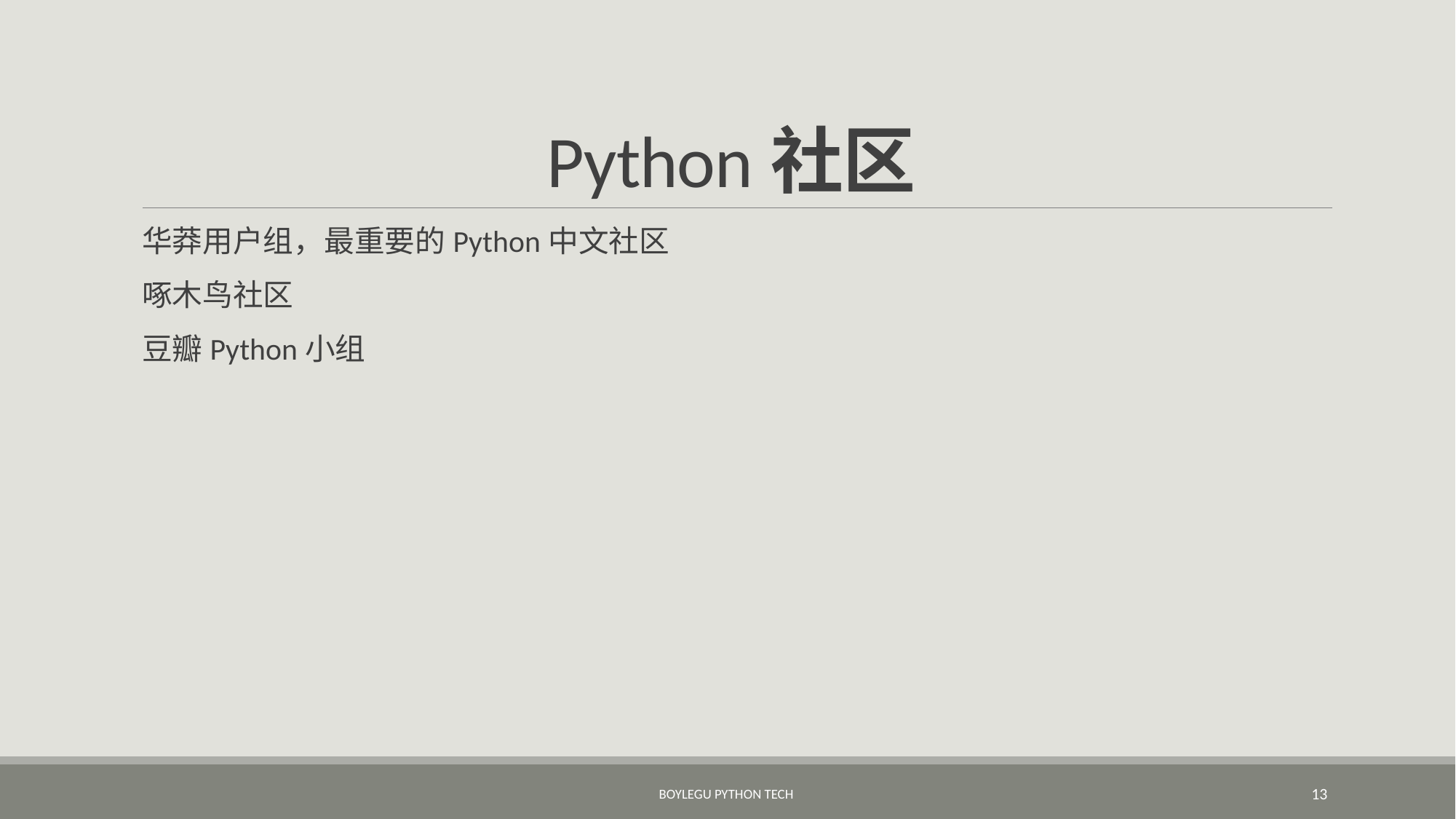

# Python社区
华莽用户组，最重要的Python中文社区
啄木鸟社区
豆瓣Python小组
BoyleGu Python Tech
13